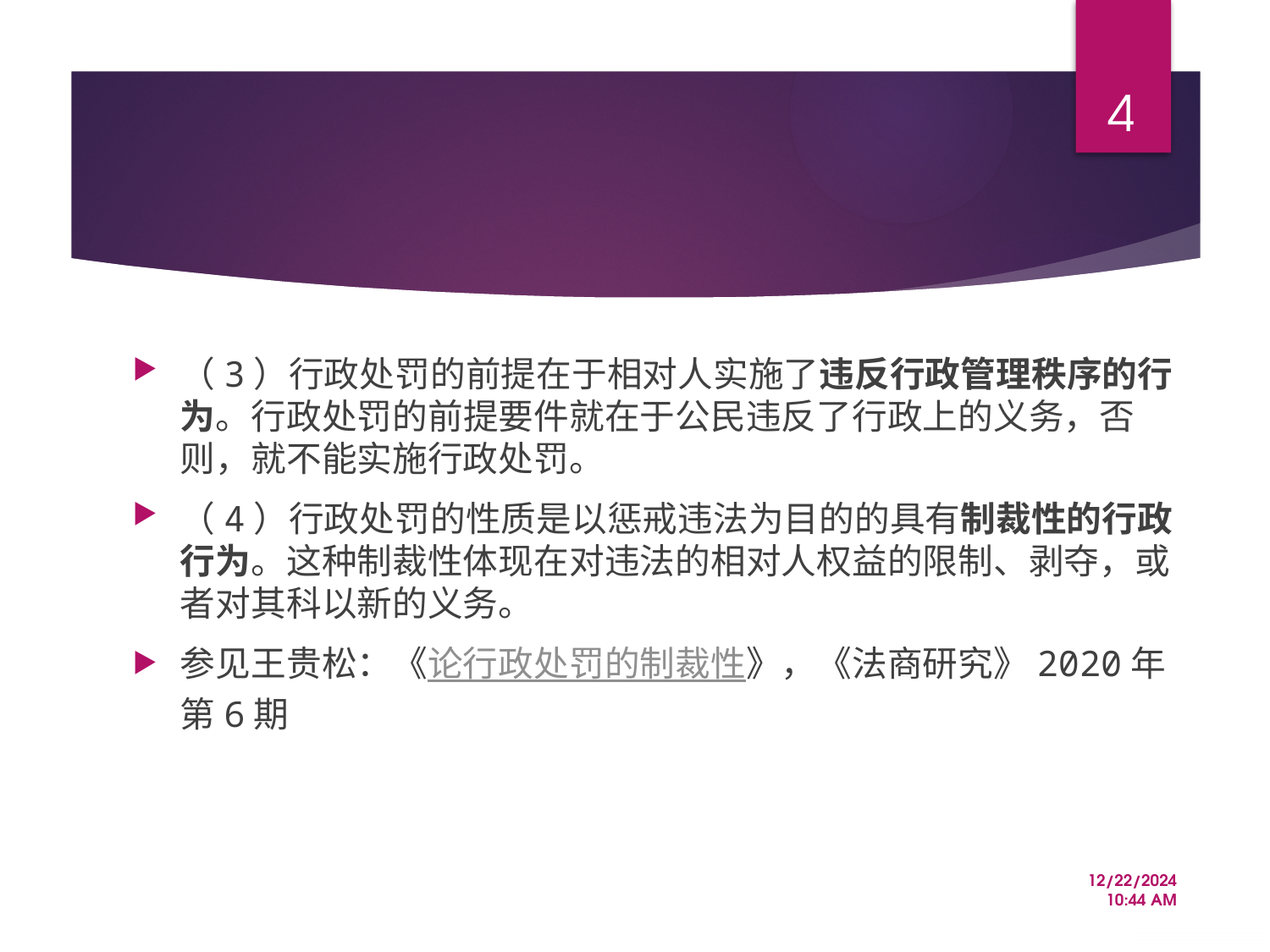

4
#
（3）行政处罚的前提在于相对人实施了违反行政管理秩序的行为。行政处罚的前提要件就在于公民违反了行政上的义务，否则，就不能实施行政处罚。
（4）行政处罚的性质是以惩戒违法为目的的具有制裁性的行政行为。这种制裁性体现在对违法的相对人权益的限制、剥夺，或者对其科以新的义务。
参见王贵松：《论行政处罚的制裁性》，《法商研究》2020年第6期

12/22/2024 10:44 AM